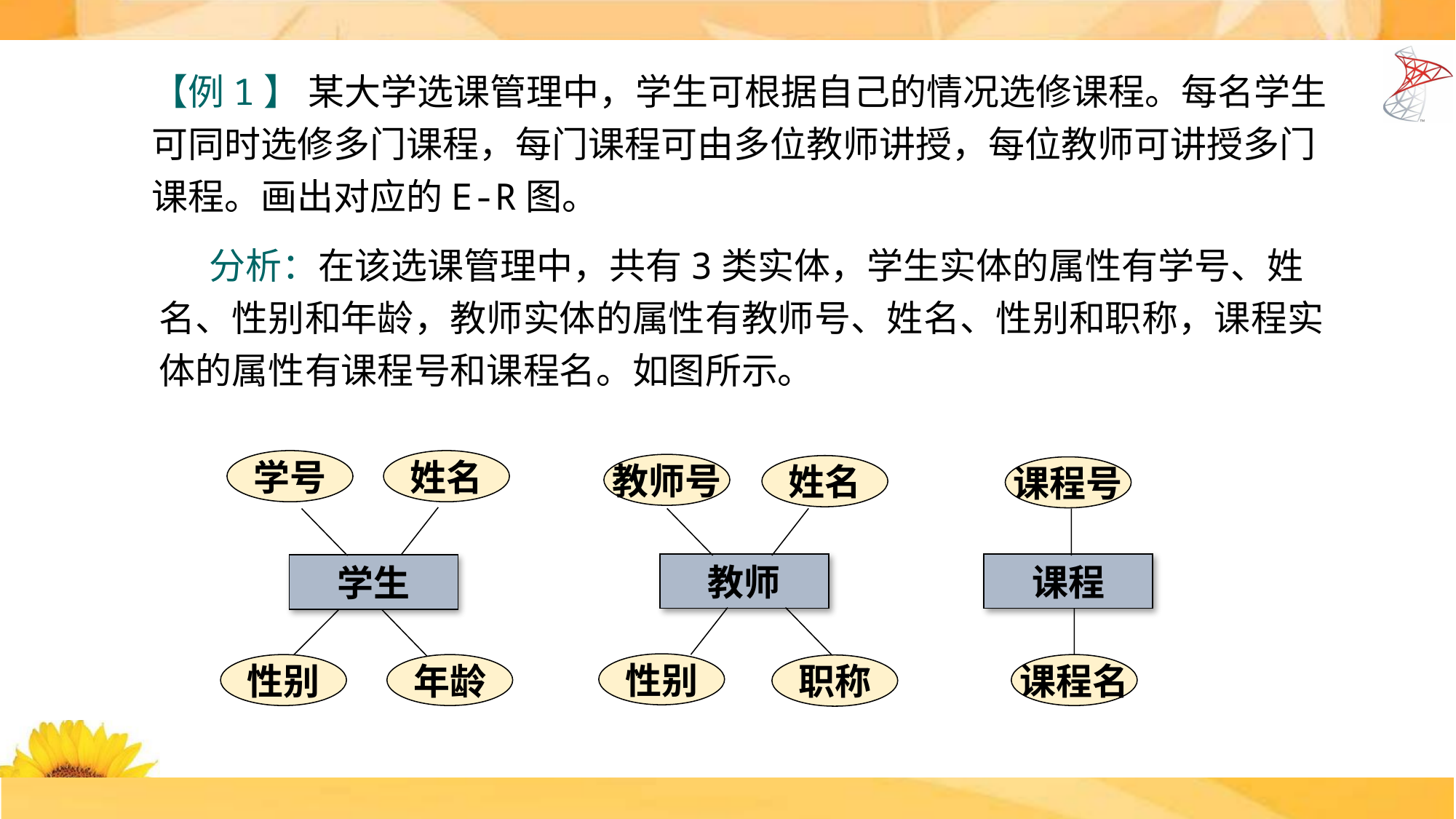

【例1】 某大学选课管理中，学生可根据自己的情况选修课程。每名学生可同时选修多门课程，每门课程可由多位教师讲授，每位教师可讲授多门课程。画出对应的E-R图。
     分析：在该选课管理中，共有3类实体，学生实体的属性有学号、姓名、性别和年龄，教师实体的属性有教师号、姓名、性别和职称，课程实体的属性有课程号和课程名。如图所示。
学号
姓名

学生

性别
年龄
教师号
姓名

教师

性别
职称
课程号

课程

课程名